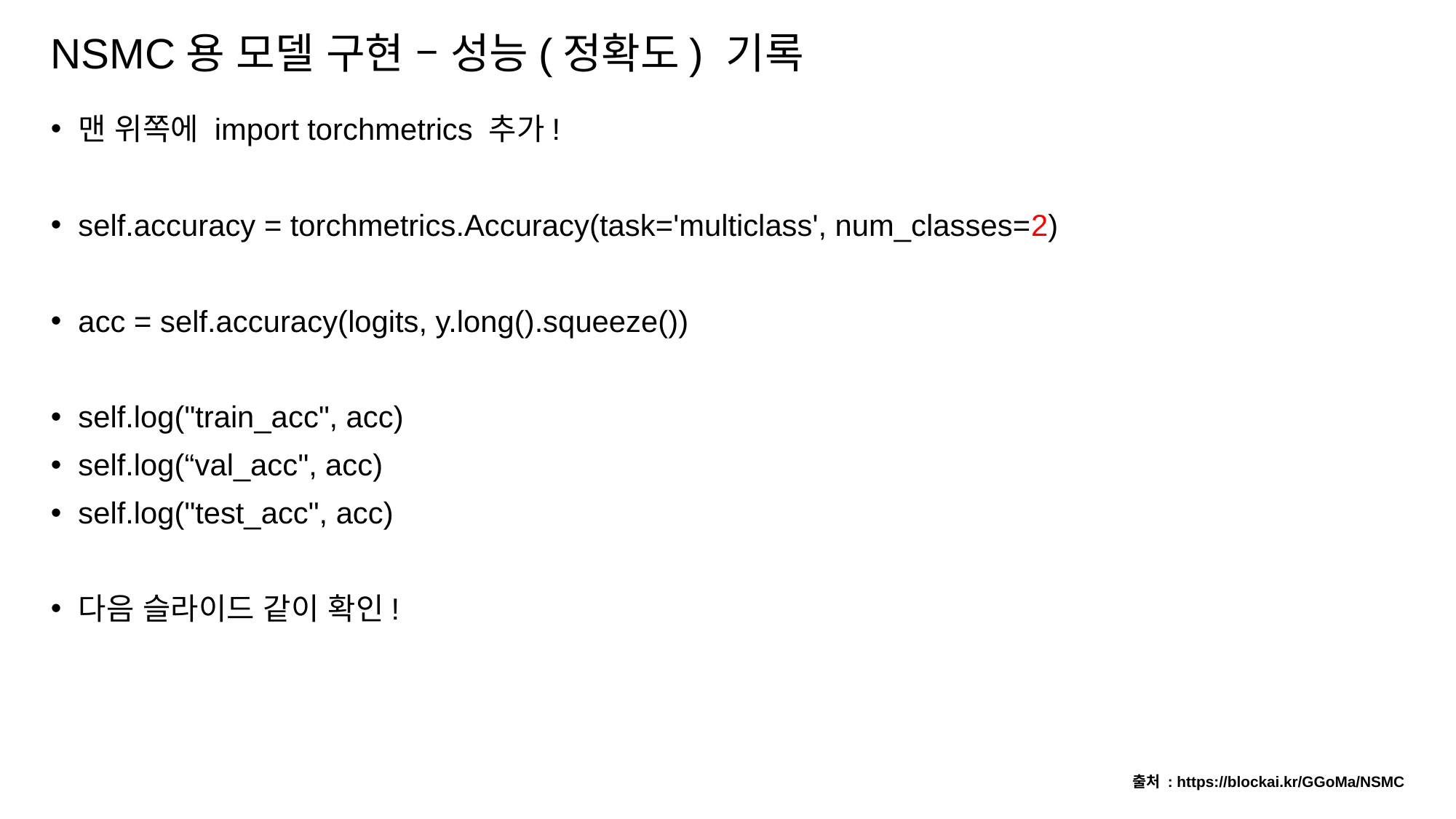

# NSMC용 모델 구현 – 성능(정확도) 기록
맨 위쪽에 import torchmetrics 추가!

self.accuracy = torchmetrics.Accuracy(task='multiclass', num_classes=2)

acc = self.accuracy(logits, y.long().squeeze())

self.log("train_acc", acc)
self.log(“val_acc", acc)
self.log("test_acc", acc)

다음 슬라이드 같이 확인!

출처 : https://blockai.kr/GGoMa/NSMC